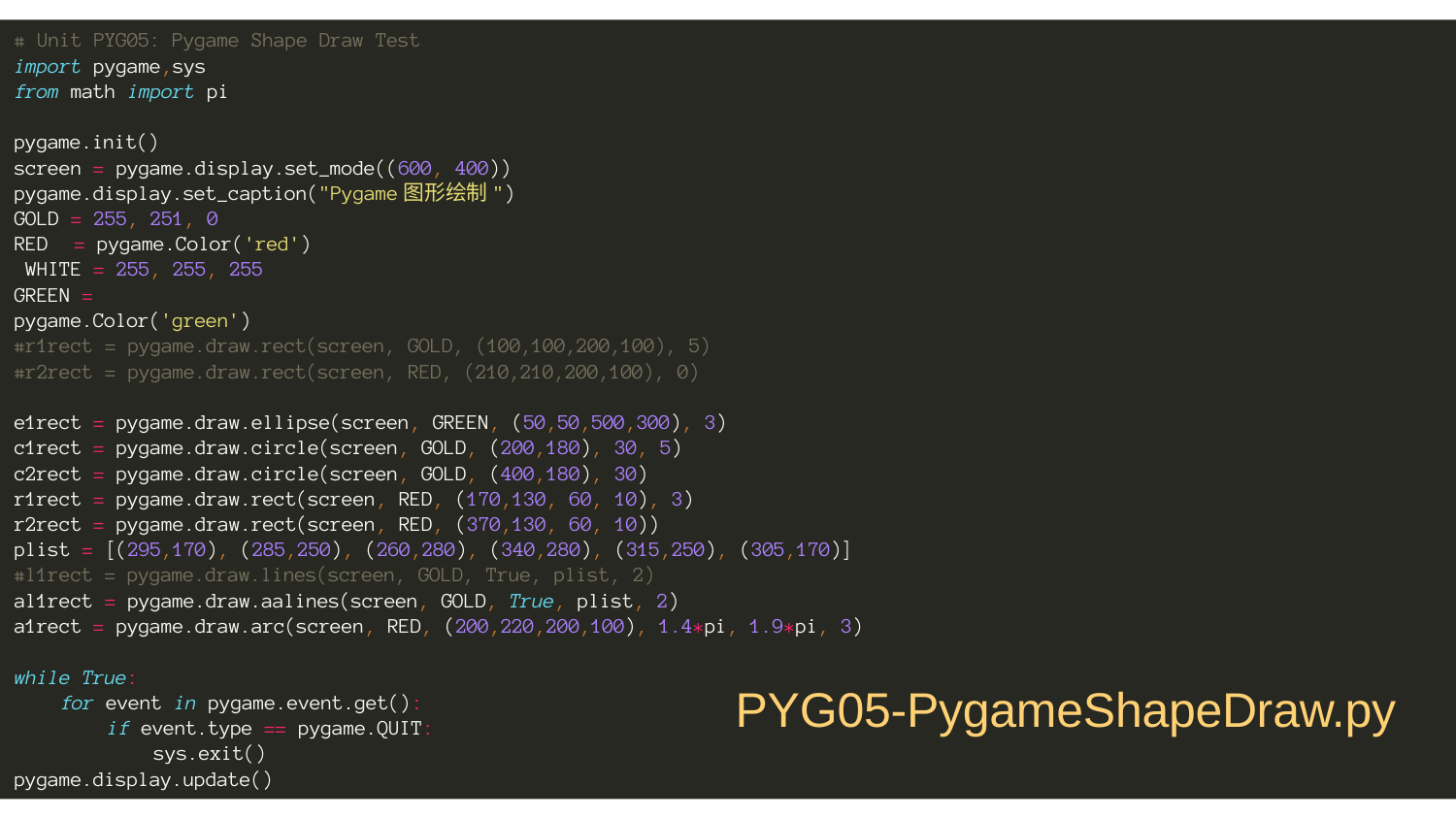

# Unit PYG05: Pygame Shape Draw Test
import pygame,sys
from math import pi
pygame.init()
screen = pygame.display.set_mode((600, 400))  pygame.display.set_caption("Pygame图形绘制")  GOLD = 255, 251, 0
RED	= pygame.Color('red')  WHITE = 255, 255, 255
GREEN = pygame.Color('green')
#r1rect = pygame.draw.rect(screen, GOLD, (100,100,200,100), 5)
#r2rect = pygame.draw.rect(screen, RED, (210,210,200,100), 0)
e1rect = pygame.draw.ellipse(screen, GREEN, (50,50,500,300), 3)
c1rect = pygame.draw.circle(screen, GOLD, (200,180), 30, 5)
c2rect = pygame.draw.circle(screen, GOLD, (400,180), 30)
r1rect = pygame.draw.rect(screen, RED, (170,130, 60, 10), 3)
r2rect = pygame.draw.rect(screen, RED, (370,130, 60, 10))
plist = [(295,170), (285,250), (260,280), (340,280), (315,250), (305,170)]
#l1rect = pygame.draw.lines(screen, GOLD, True, plist, 2)  al1rect = pygame.draw.aalines(screen, GOLD, True, plist, 2)
a1rect = pygame.draw.arc(screen, RED, (200,220,200,100), 1.4*pi, 1.9*pi, 3)
while True:
for event in pygame.event.get():
if event.type == pygame.QUIT:  sys.exit()
pygame.display.update()
PYG05-PygameShapeDraw.py